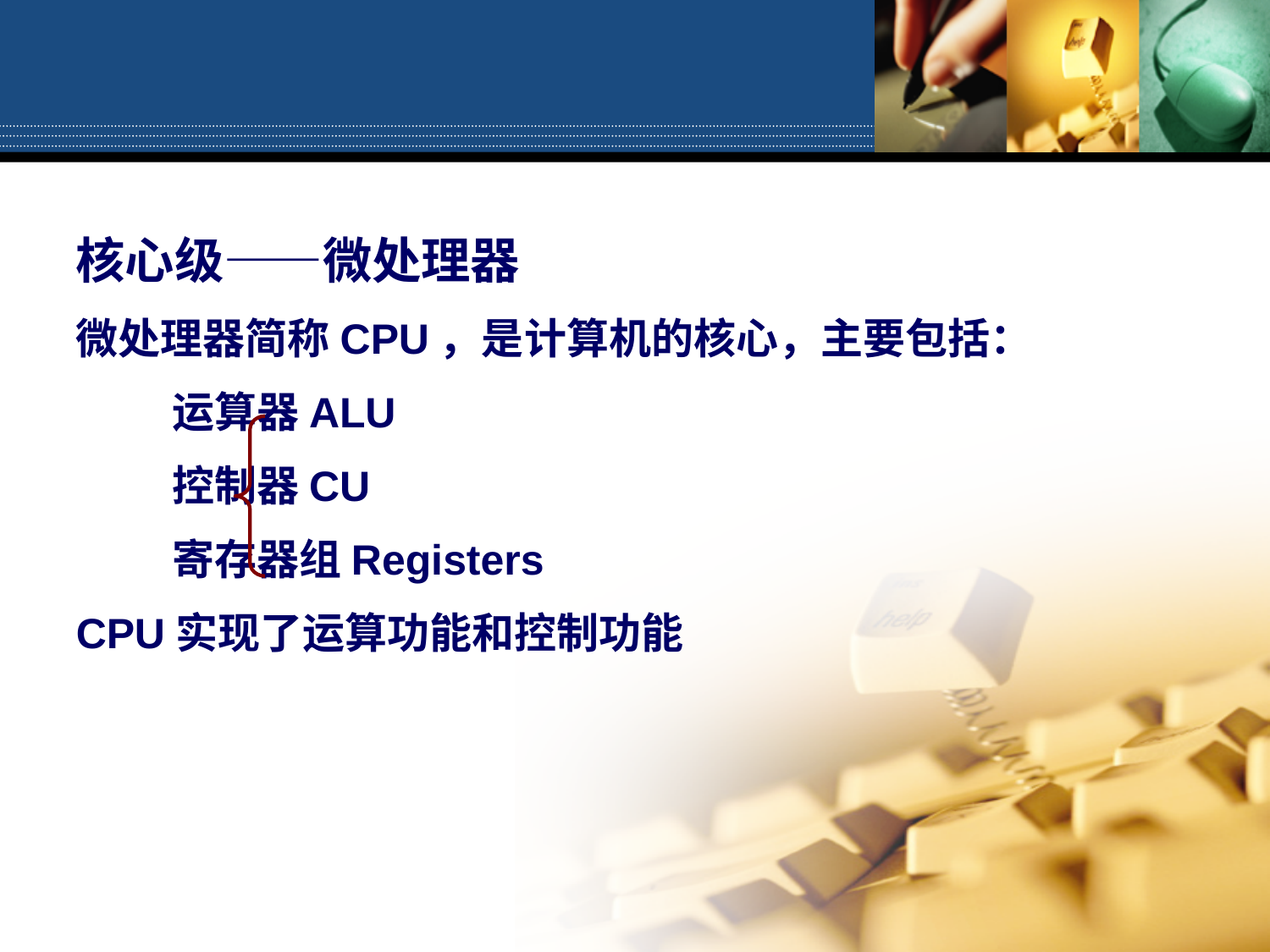

核心级——微处理器
微处理器简称CPU，是计算机的核心，主要包括：
         运算器ALU
         控制器CU
         寄存器组Registers
CPU实现了运算功能和控制功能